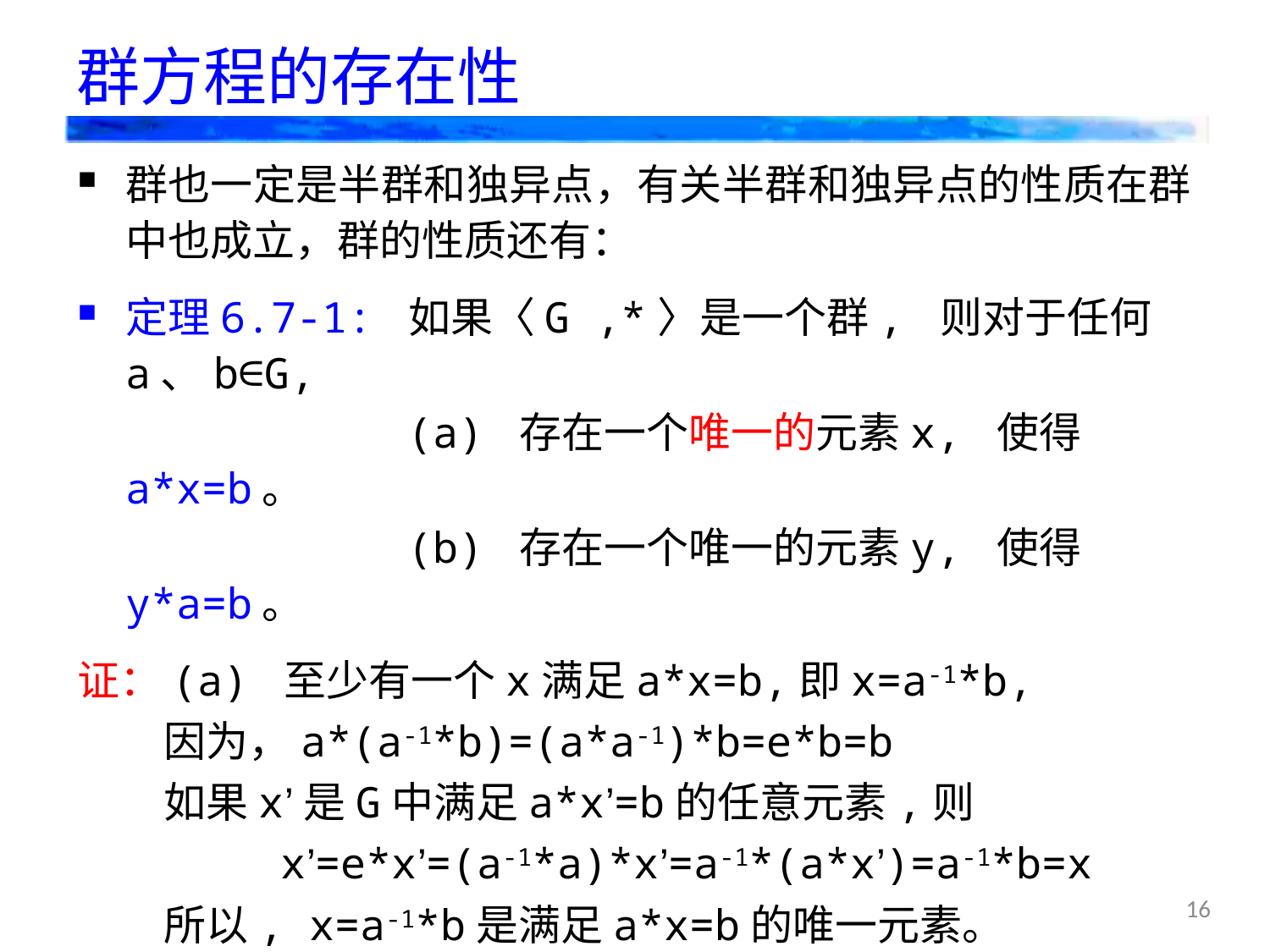

# 群方程的存在性
群也一定是半群和独异点，有关半群和独异点的性质在群中也成立，群的性质还有：
定理6.7-1: 如果〈G ,*〉是一个群, 则对于任何a、b∈G,
             (a) 存在一个唯一的元素x, 使得a*x=b。
             (b) 存在一个唯一的元素y, 使得y*a=b。
证：(a) 至少有一个x满足a*x=b,即x=a-1*b,
        因为，a*(a-1*b)=(a*a-1)*b=e*b=b
        如果x’是G中满足a*x’=b的任意元素,则
        x’=e*x’=(a-1*a)*x’=a-1*(a*x’)=a-1*b=x
        所以, x=a-1*b是满足a*x=b的唯一元素。
    (b) 同理可证。
16